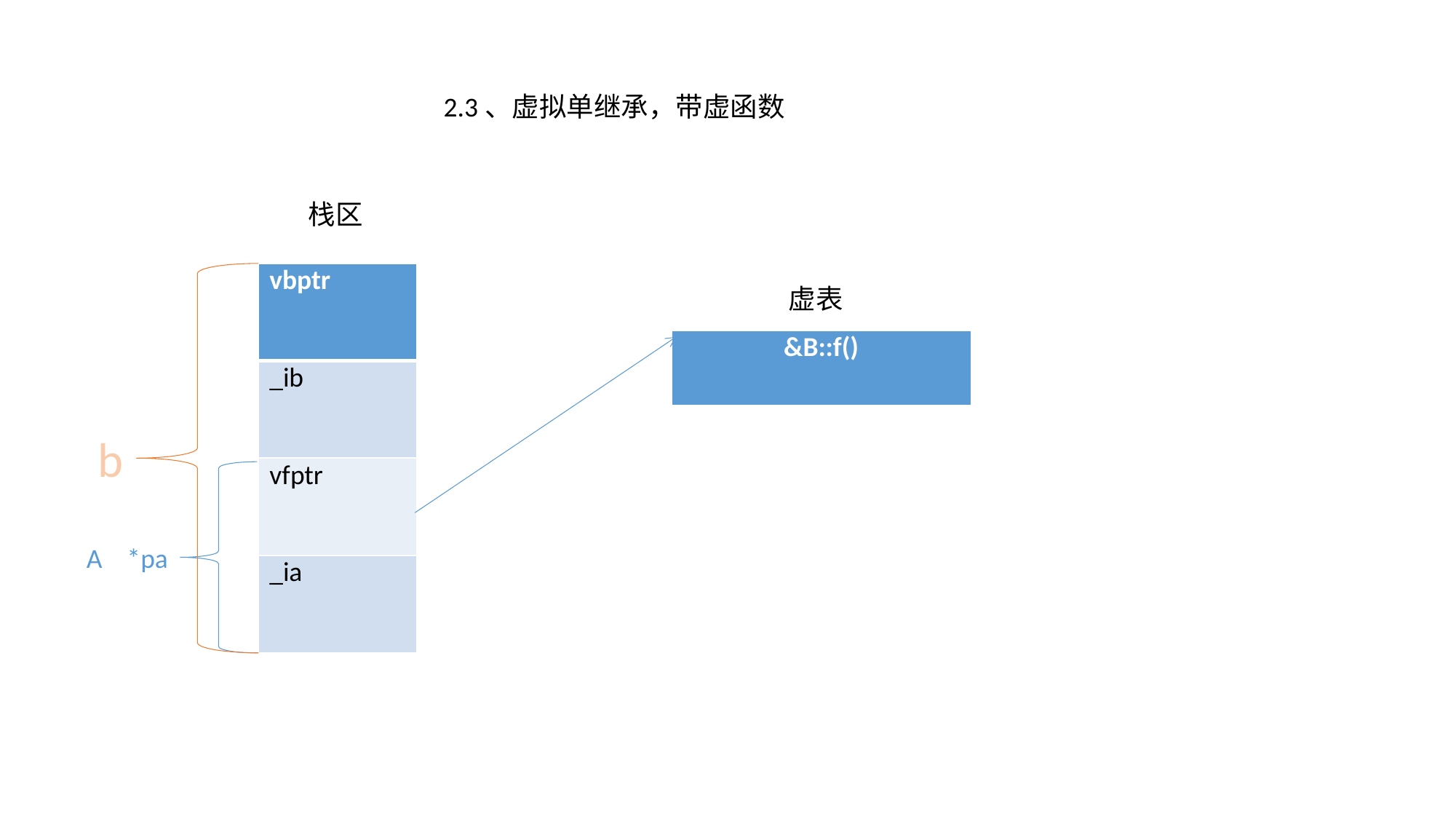

2.3、虚拟单继承，带虚函数
       栈区

| vbptr |
| --- |
| \_ib |
| vfptr |
| \_ia |
               虚表
| &B::f() |
| --- |
    b

A    *pa